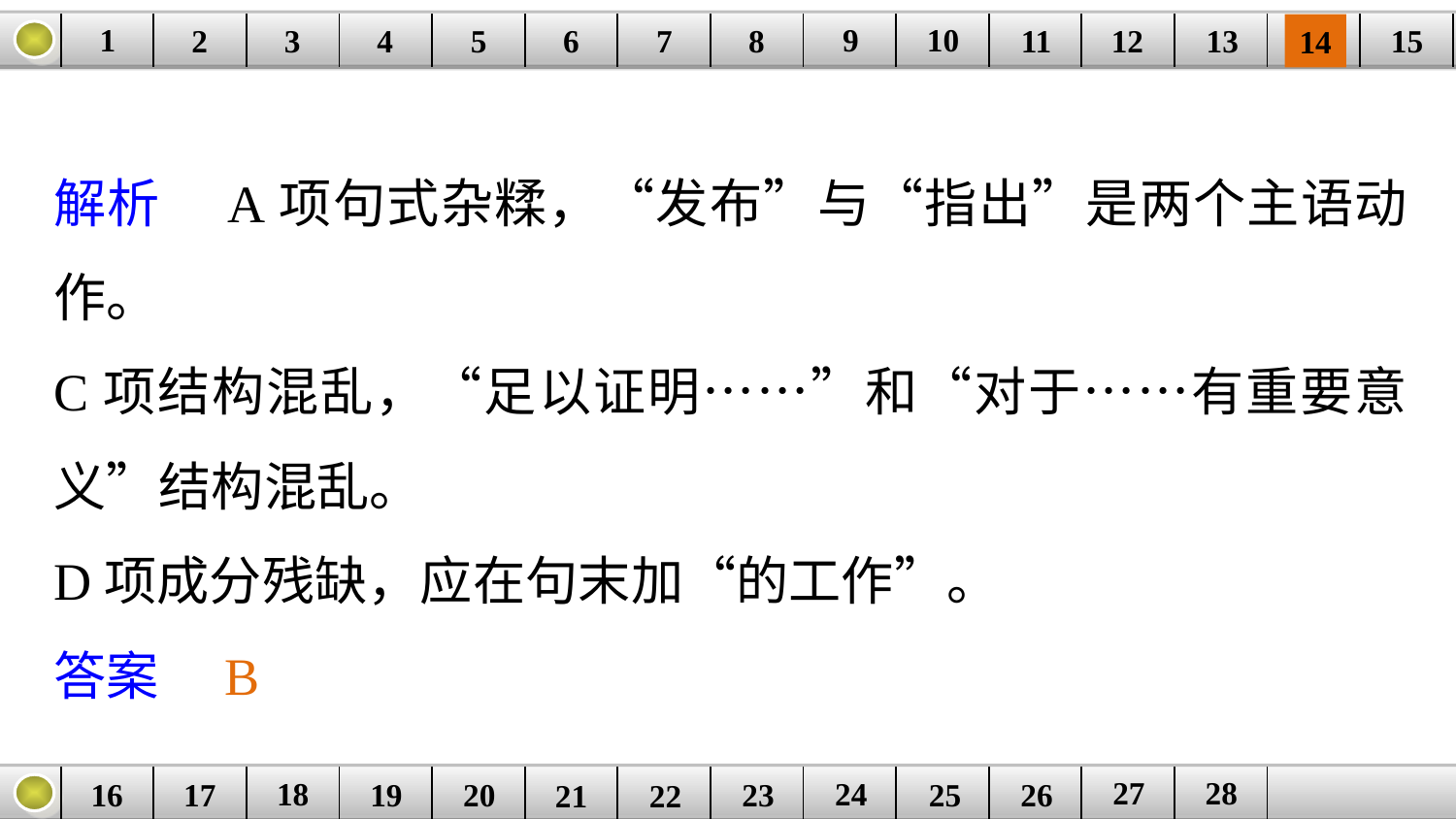

9
10
1
3
4
5
6
8
11
2
12
15
|  |  |  |  |  |  |  |  |  |  |  |  |  |  |  |
| --- | --- | --- | --- | --- | --- | --- | --- | --- | --- | --- | --- | --- | --- | --- |
7
13
14

解析　A项句式杂糅，“发布”与“指出”是两个主语动作。
C项结构混乱，“足以证明……”和“对于……有重要意义”结构混乱。
D项成分残缺，应在句末加“的工作”。
答案　B

27
28
18
24
16
25
26
|  |  |  |  |  |  |  |  |  |  |  |  |  |
| --- | --- | --- | --- | --- | --- | --- | --- | --- | --- | --- | --- | --- |
23
17
19
20
21
22